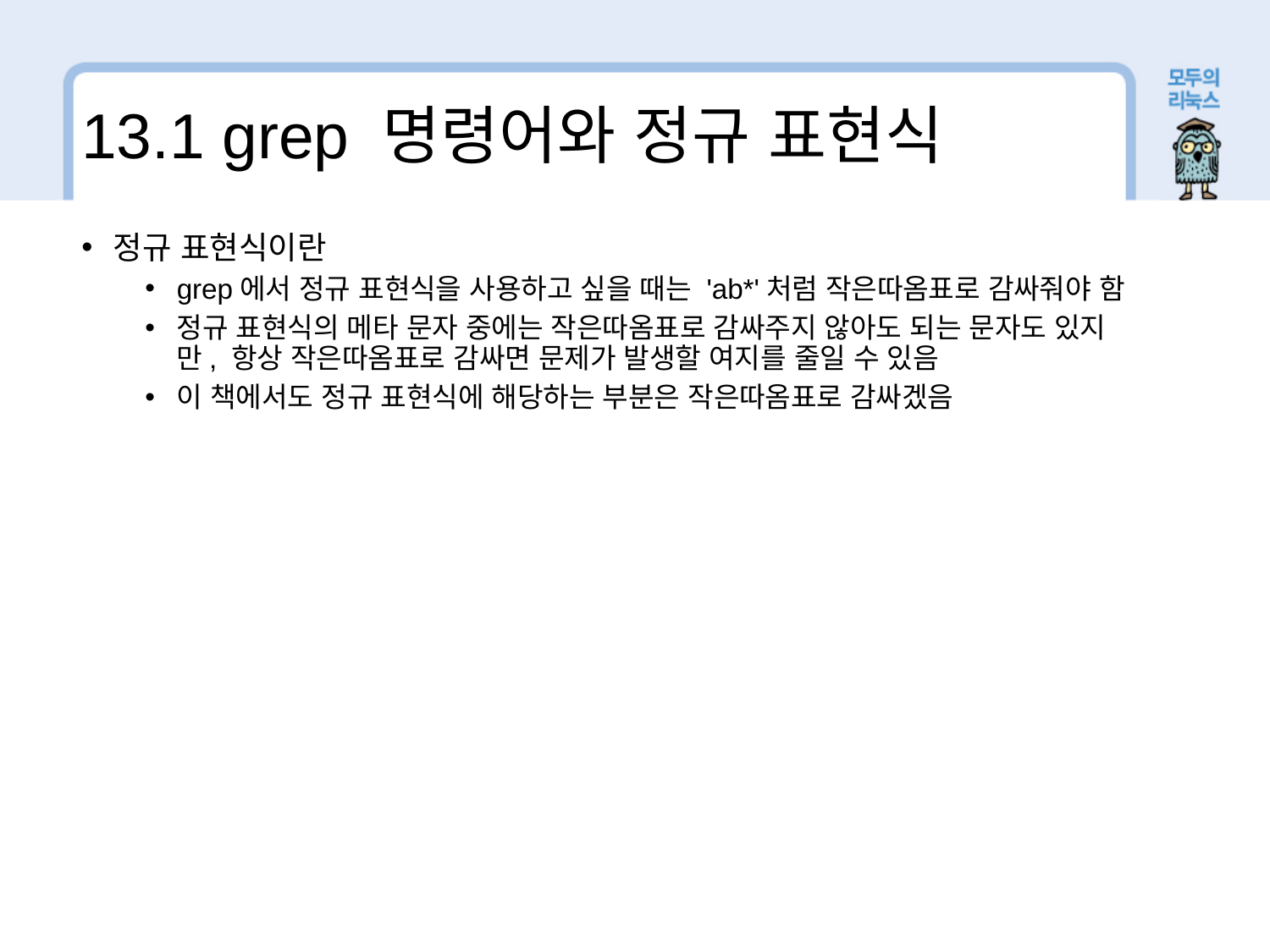

13.1 grep 명령어와 정규 표현식
정규 표현식이란
grep에서 정규 표현식을 사용하고 싶을 때는 'ab*'처럼 작은따옴표로 감싸줘야 함
정규 표현식의 메타 문자 중에는 작은따옴표로 감싸주지 않아도 되는 문자도 있지만, 항상 작은따옴표로 감싸면 문제가 발생할 여지를 줄일 수 있음
이 책에서도 정규 표현식에 해당하는 부분은 작은따옴표로 감싸겠음